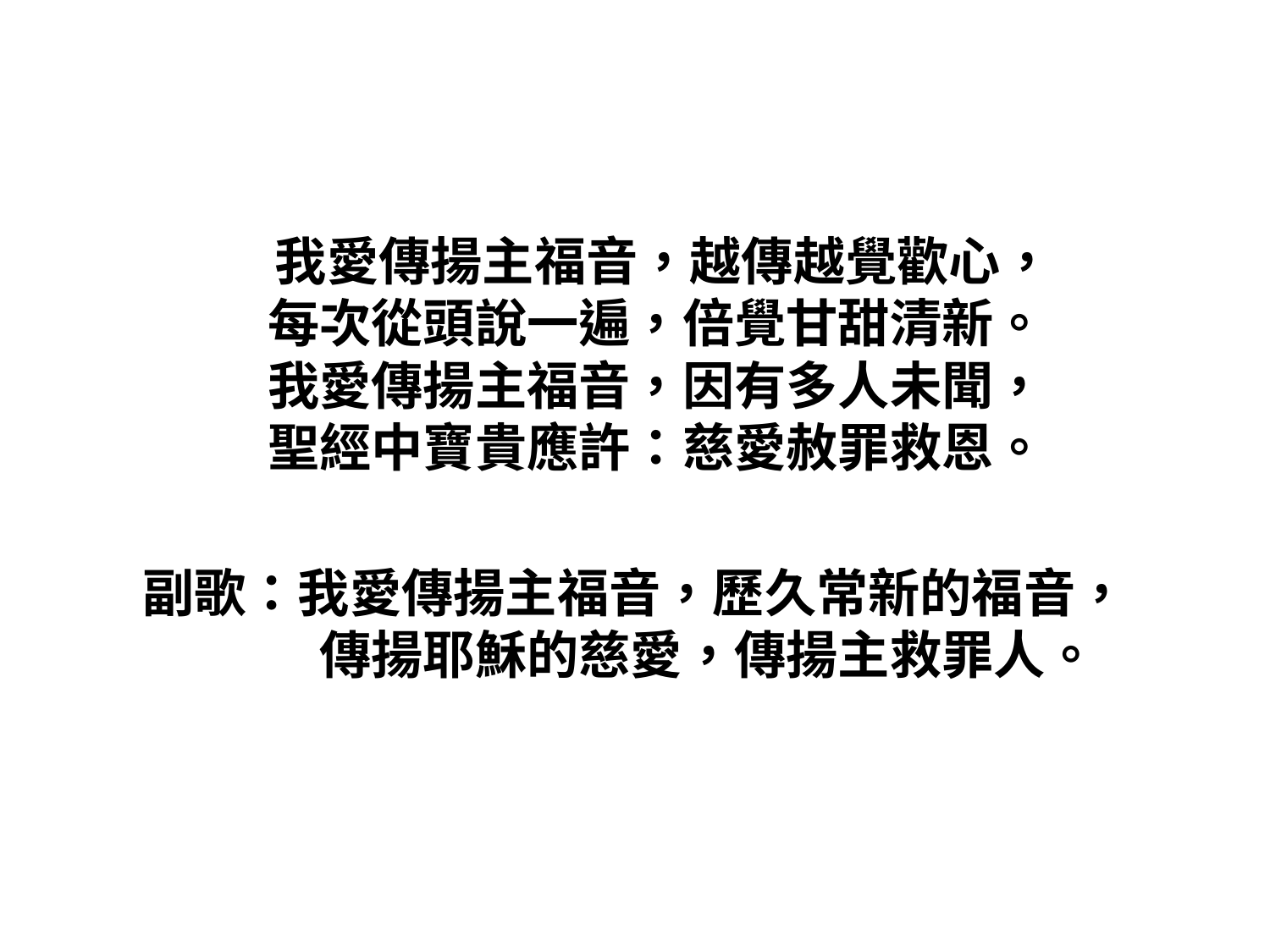

#
    我愛傳揚主福音，越傳越覺歡心，
每次從頭說一遍，倍覺甘甜清新。
我愛傳揚主福音，因有多人未聞，
聖經中寶貴應許：慈愛赦罪救恩。

副歌：我愛傳揚主福音，歷久常新的福音，
　　傳揚耶穌的慈愛，傳揚主救罪人。